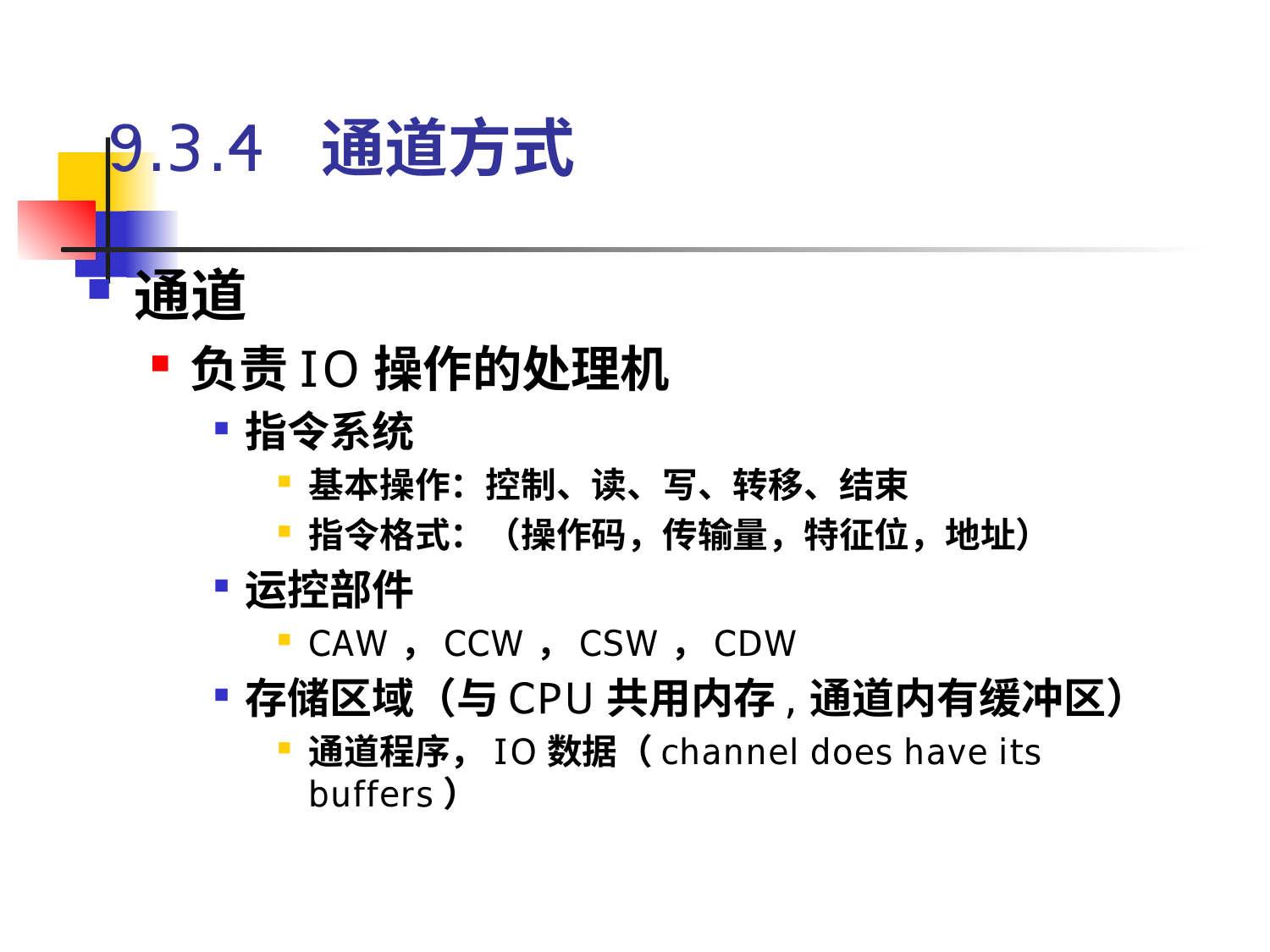

# 9.3.4  通道方式
通道
负责IO操作的处理机
指令系统
基本操作：控制、读、写、转移、结束
指令格式：（操作码，传输量，特征位，地址）
运控部件
CAW，CCW，CSW，CDW
存储区域（与CPU共用内存,通道内有缓冲区）
通道程序，IO数据（channel does have its buffers）